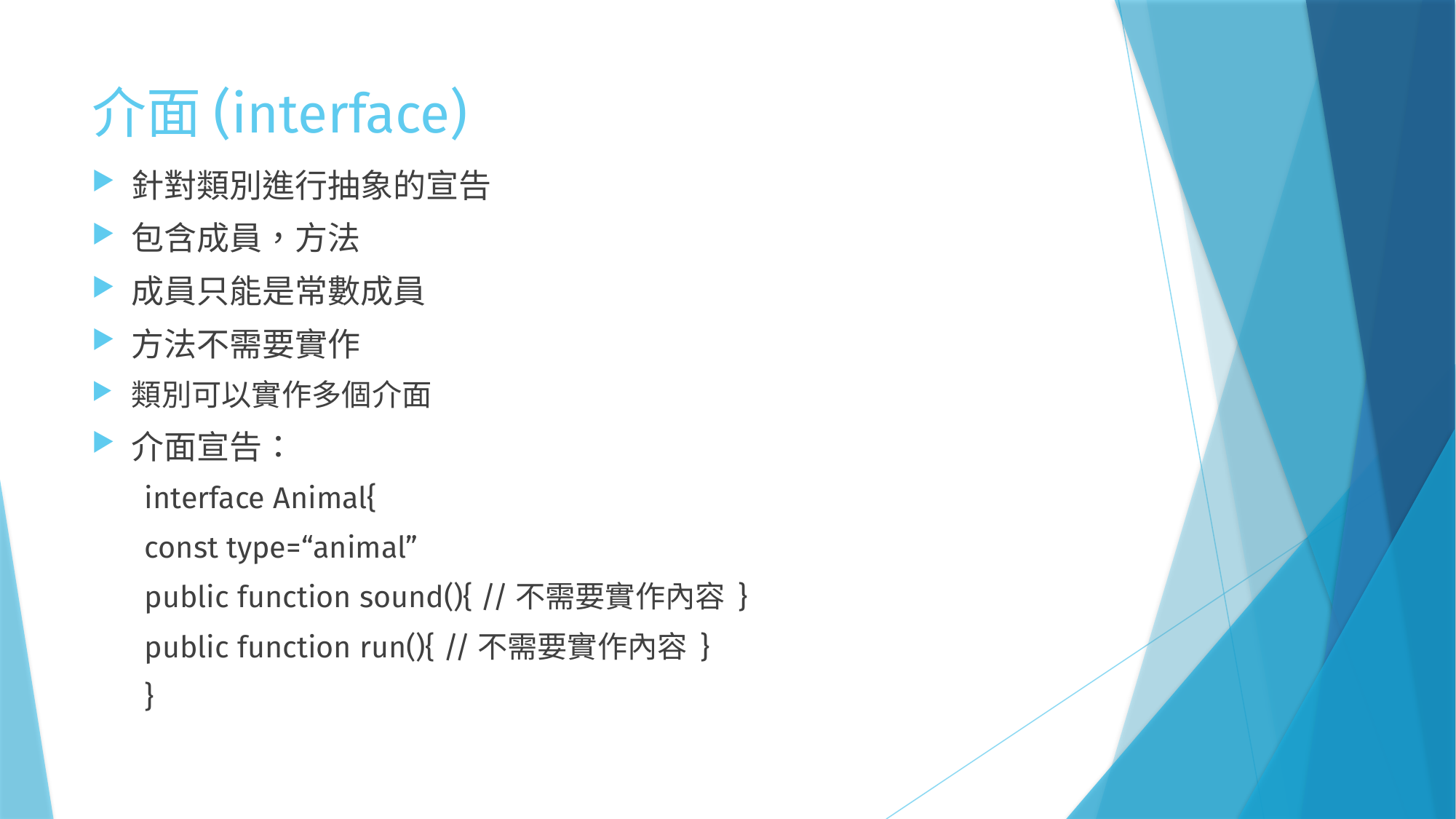

# 介面(interface)
針對類別進行抽象的宣告
包含成員，方法
成員只能是常數成員
方法不需要實作
類別可以實作多個介面
介面宣告：
interface Animal{
	const type=“animal”
	public function sound(){ //不需要實作內容 }
	public function run(){ //不需要實作內容 }
}